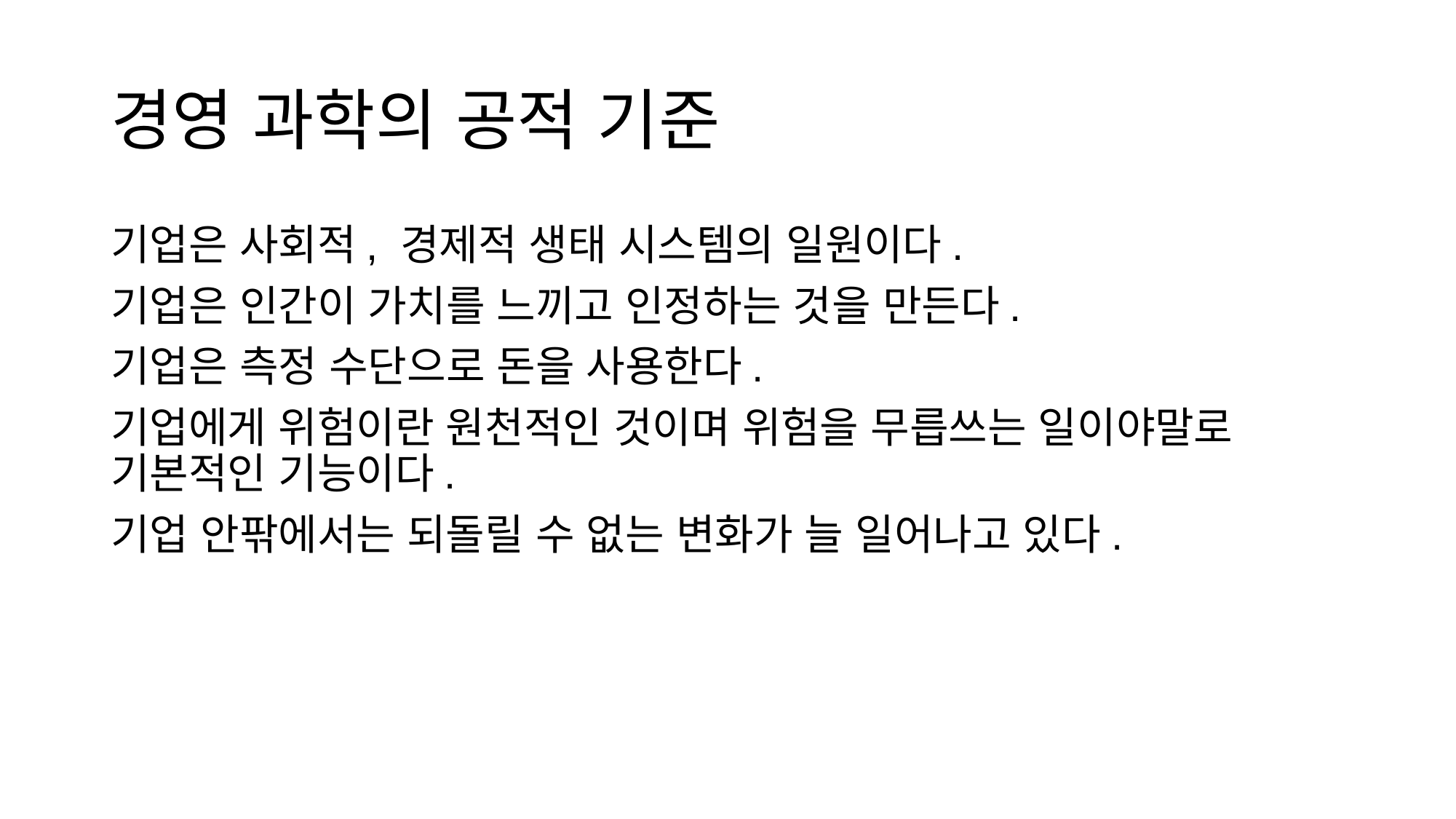

# 경영 과학의 공적 기준
기업은 사회적, 경제적 생태 시스템의 일원이다.
기업은 인간이 가치를 느끼고 인정하는 것을 만든다.
기업은 측정 수단으로 돈을 사용한다.
기업에게 위험이란 원천적인 것이며 위험을 무릅쓰는 일이야말로 기본적인 기능이다.
기업 안팎에서는 되돌릴 수 없는 변화가 늘 일어나고 있다.